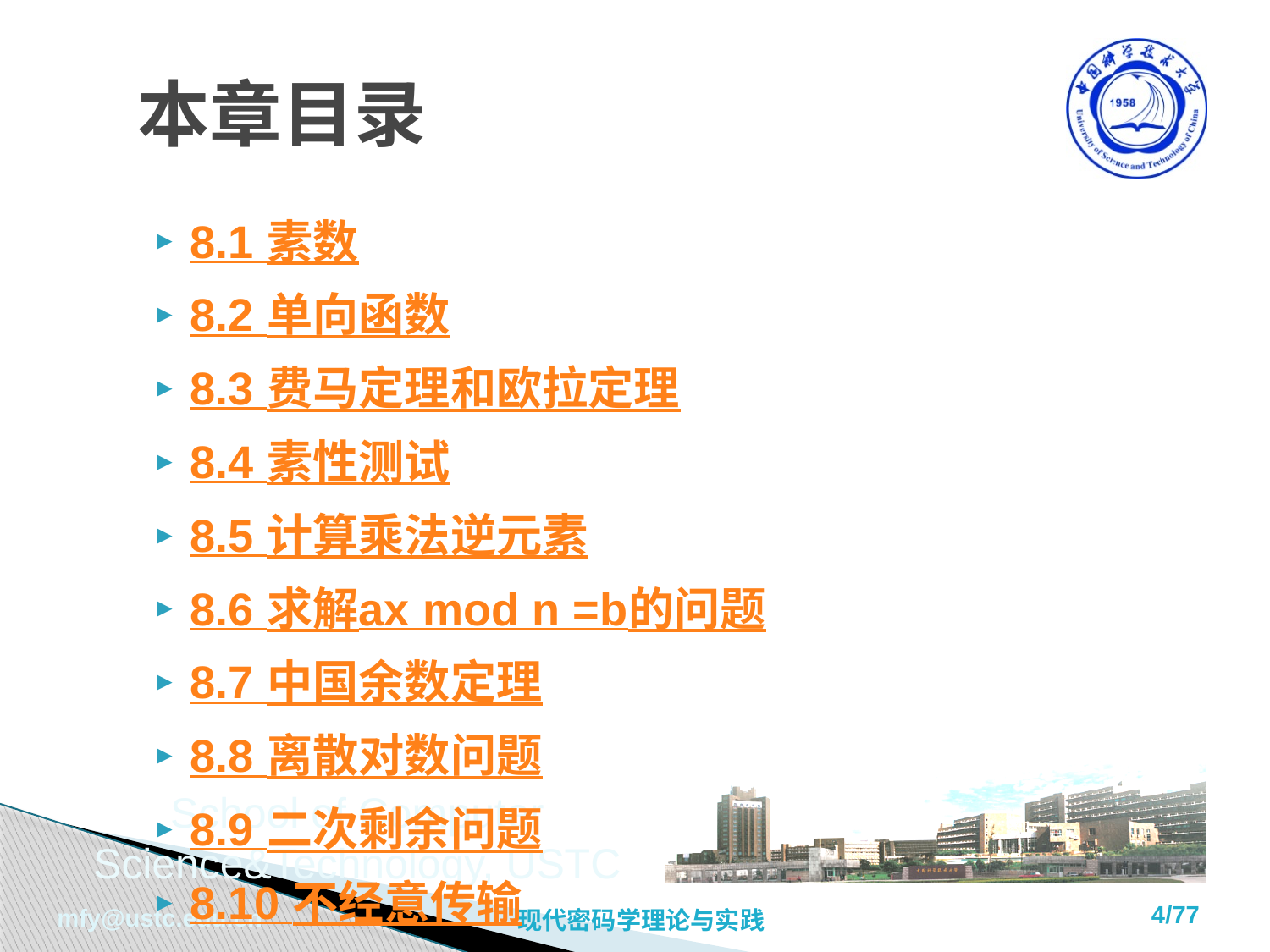

# 本章目录
8.1 素数
8.2 单向函数
8.3 费马定理和欧拉定理
8.4 素性测试
8.5 计算乘法逆元素
8.6 求解ax mod n =b的问题
8.7 中国余数定理
8.8 离散对数问题
8.9 二次剩余问题
8.10 不经意传输